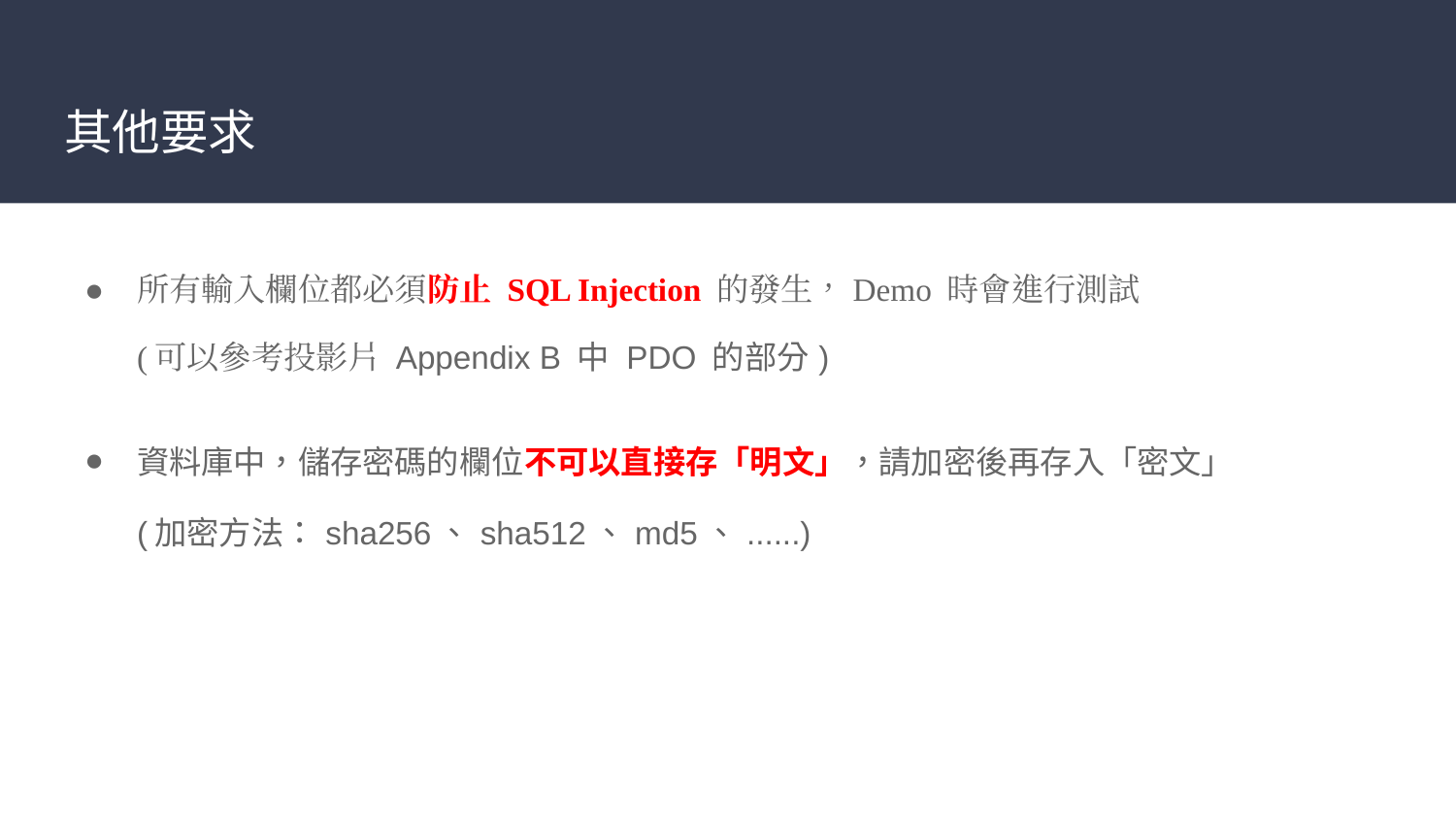

# 其他要求
所有輸入欄位都必須防止 SQL Injection 的發生，Demo 時會進行測試
(可以參考投影片 Appendix B 中 PDO 的部分)
資料庫中，儲存密碼的欄位不可以直接存「明文」，請加密後再存入「密文」
(加密方法：sha256、sha512、md5、......)